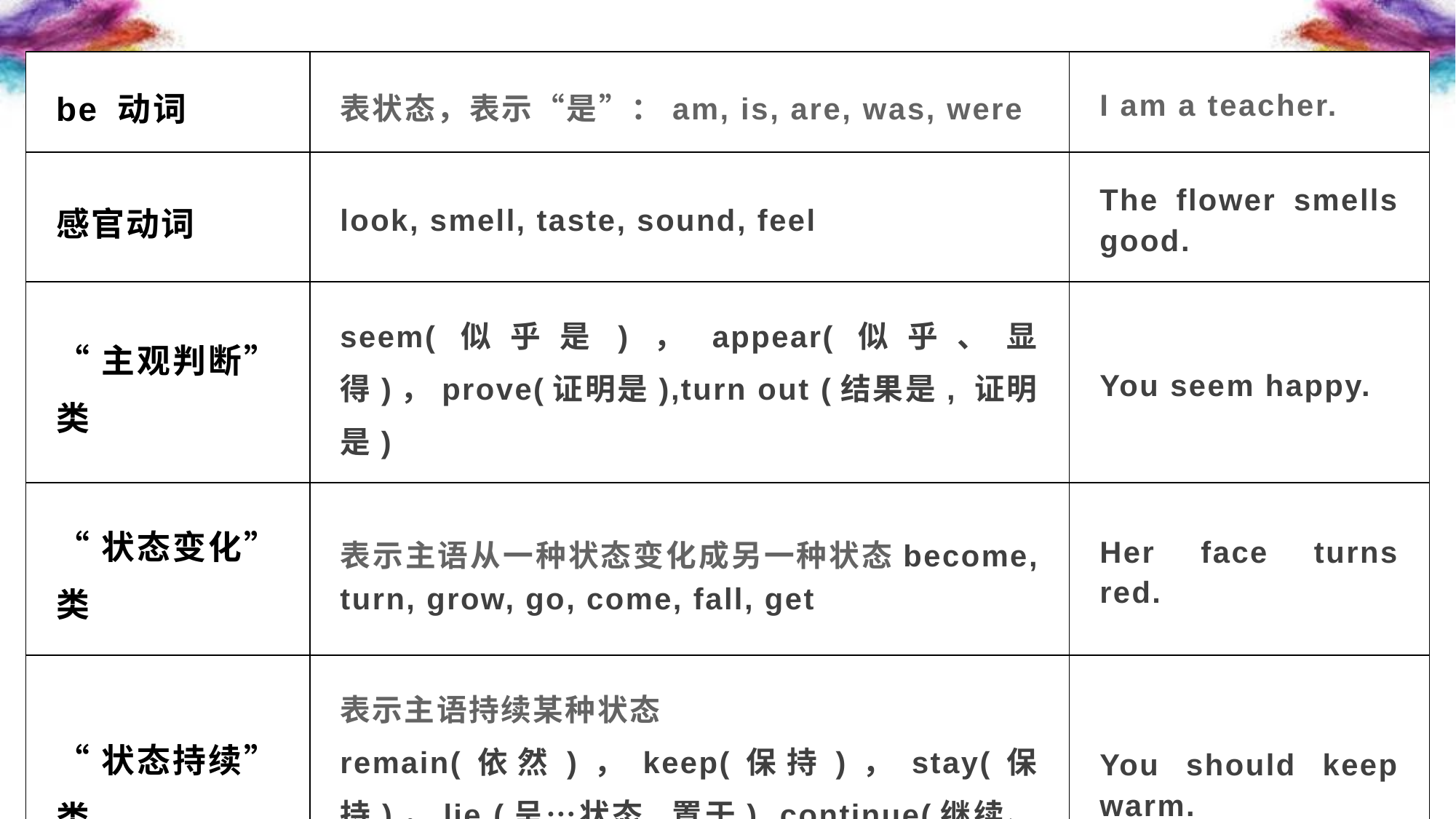

| be 动词 | 表状态，表示“是”：am, is, are, was, were | I am a teacher. |
| --- | --- | --- |
| 感官动词 | look, smell, taste, sound, feel | The flower smells good. |
| “主观判断”类 | seem(似乎是)，appear(似乎、显得)，prove(证明是),turn out (结果是, 证明是) | You seem happy. |
| “状态变化”类 | 表示主语从一种状态变化成另一种状态become, turn, grow, go, come, fall, get | Her face turns red. |
| “状态持续”类 | 表示主语持续某种状态 remain(依然)，keep(保持)，stay(保持)，lie (呈…状态,置于), continue(继续、仍旧)等 | You should keep warm. |